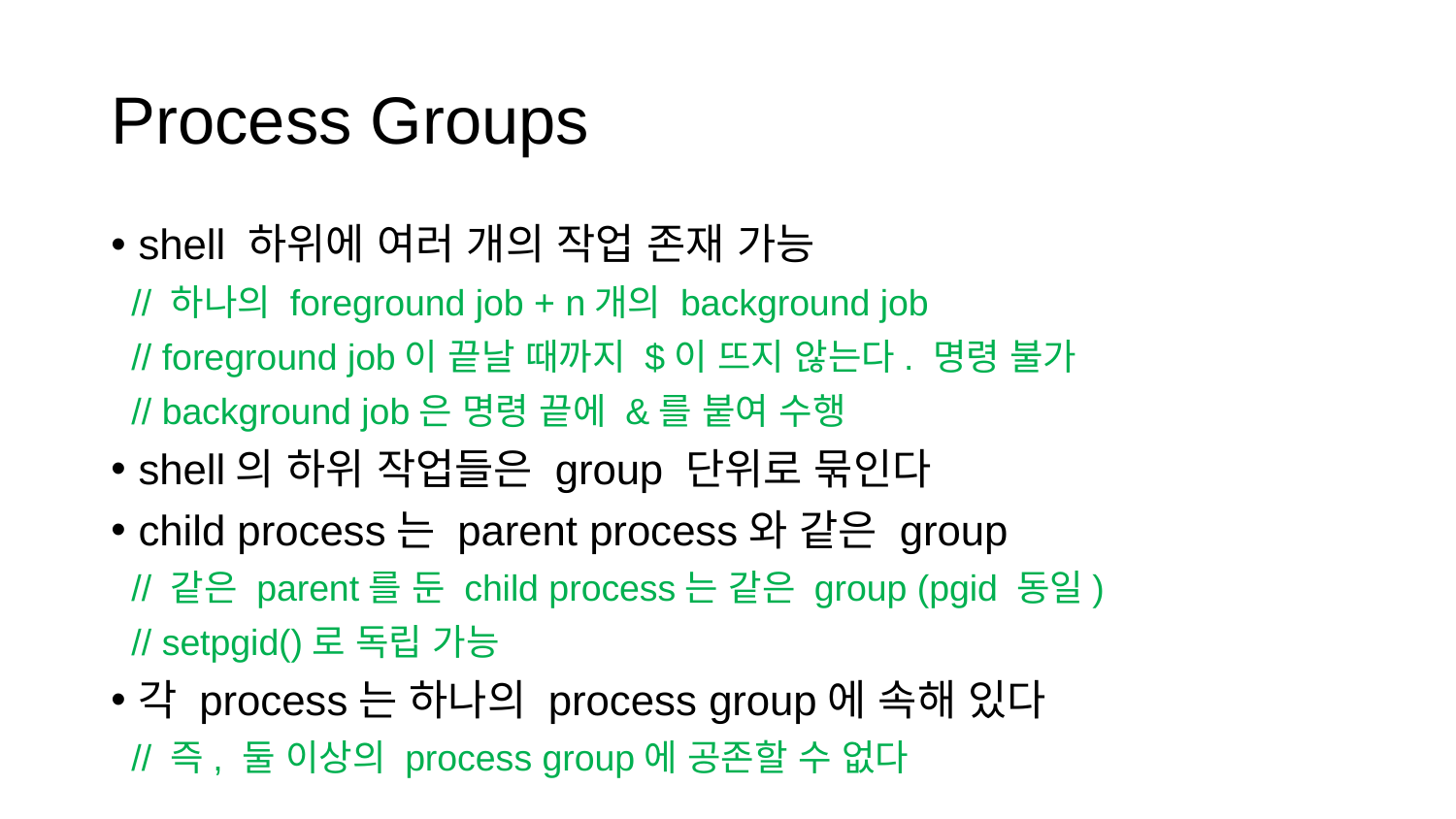

Process Groups
shell 하위에 여러 개의 작업 존재 가능
  // 하나의 foreground job + n개의 background job
  // foreground job이 끝날 때까지 $이 뜨지 않는다. 명령 불가
  // background job은 명령 끝에 &를 붙여 수행
shell의 하위 작업들은 group 단위로 묶인다
child process는 parent process와 같은 group
  // 같은 parent를 둔 child process는 같은 group (pgid 동일)
  // setpgid()로 독립 가능
각 process는 하나의 process group에 속해 있다
  // 즉, 둘 이상의 process group에 공존할 수 없다